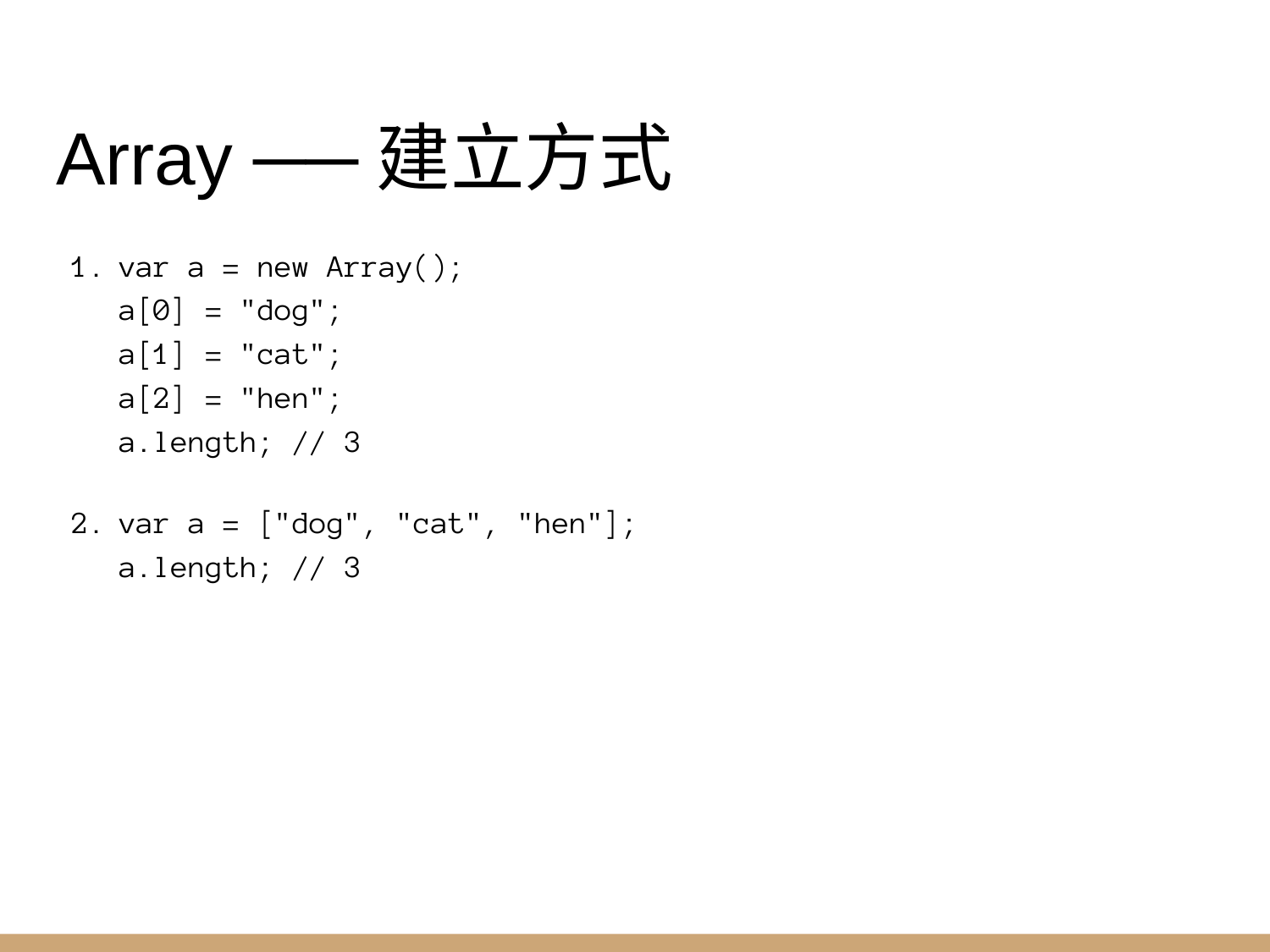

# Array ──建立方式
var a = new Array();
a[0] = "dog";
a[1] = "cat";
a[2] = "hen";
a.length; // 3
var a = ["dog", "cat", "hen"];
a.length; // 3